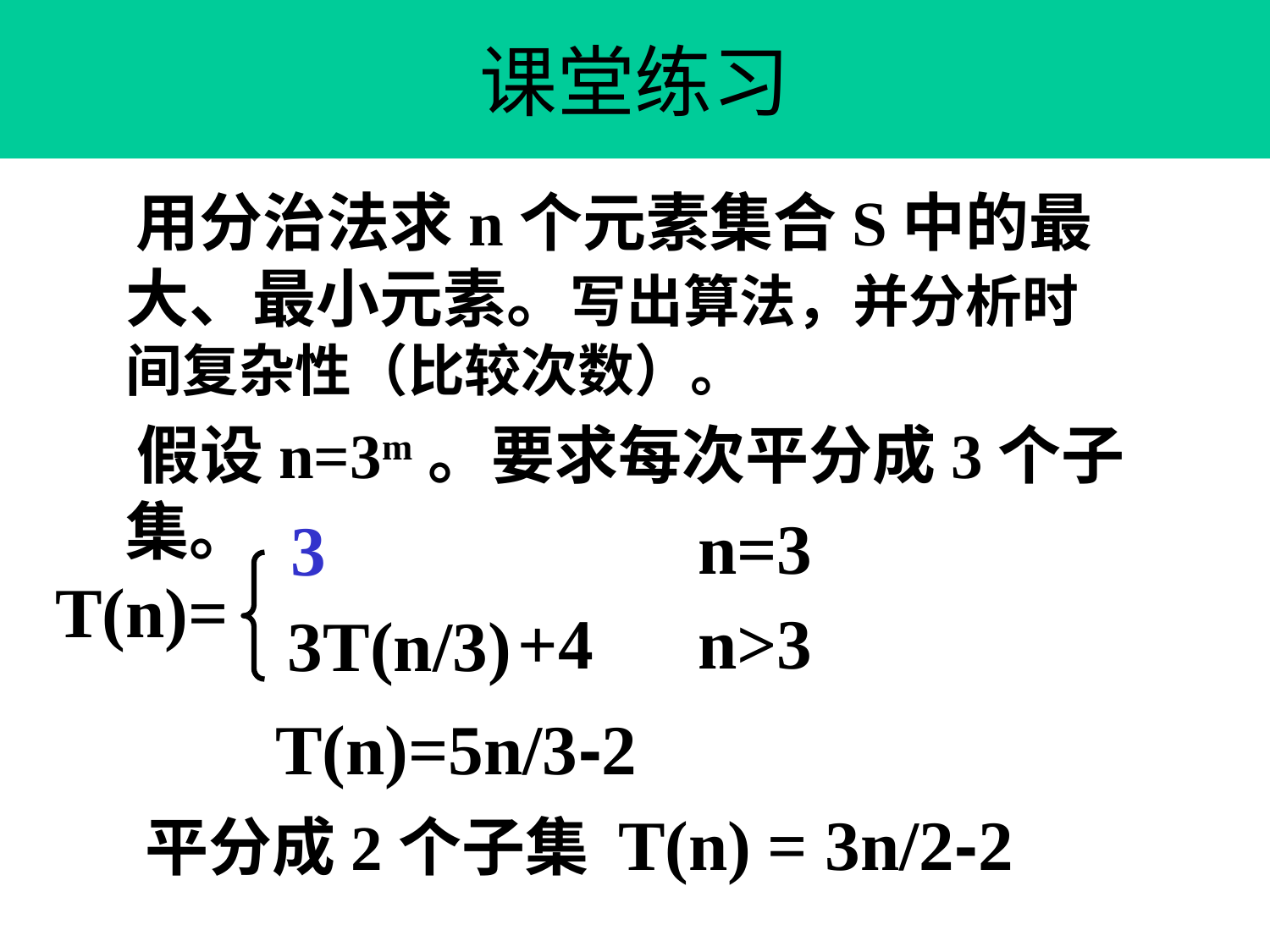

68 of
# 课堂练习
   用分治法求n个元素集合S中的最大、最小元素。写出算法，并分析时间复杂性（比较次数）。
   假设n=3m。要求每次平分成3个子集。
n=3

T(n)=
+4
n>3
3T(n/3)
3
T(n)=5n/3-2
平分成2个子集 T(n) = 3n/2-2